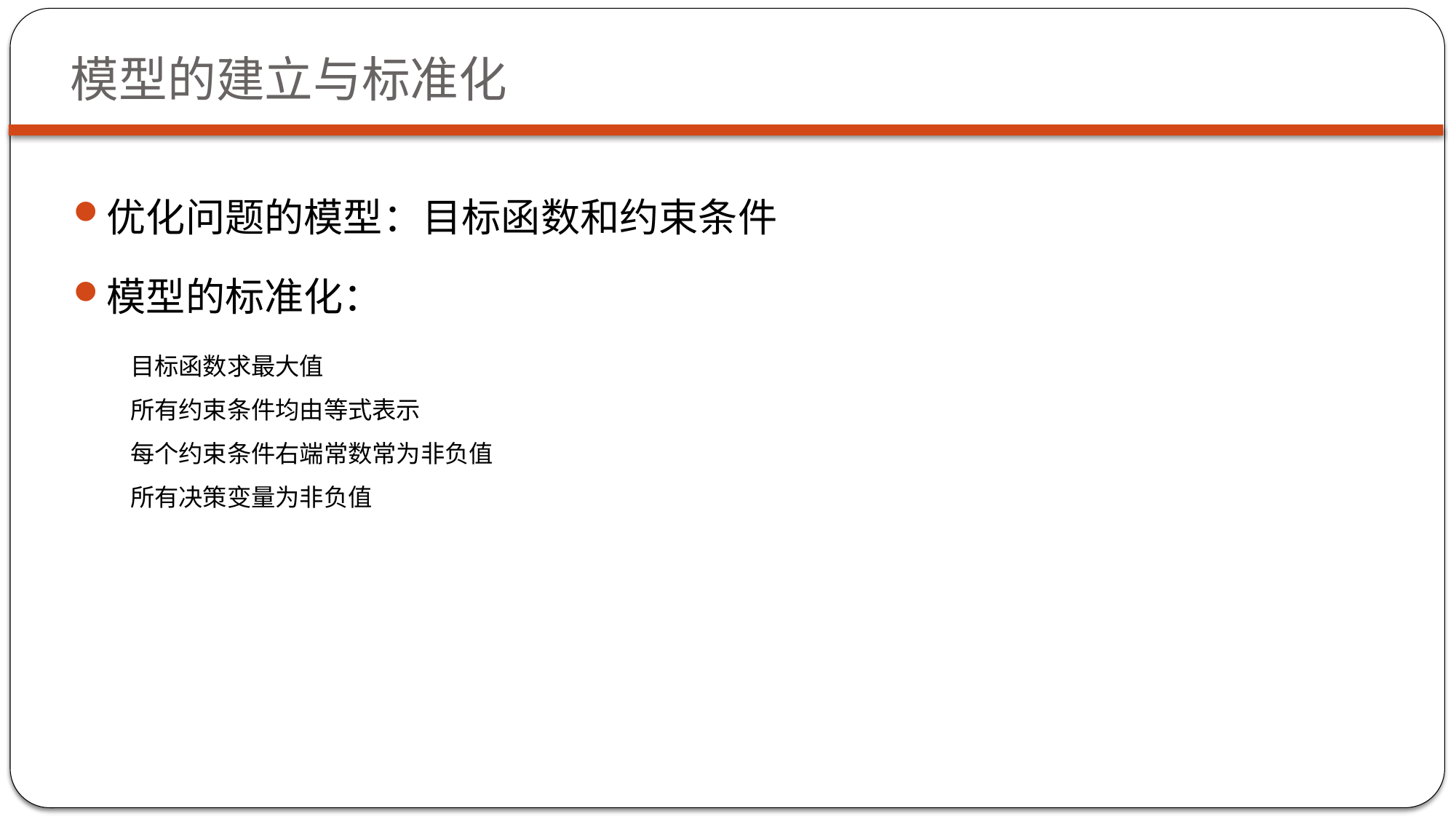

# 模型的建立与标准化
优化问题的模型：目标函数和约束条件
模型的标准化：
目标函数求最大值
所有约束条件均由等式表示
每个约束条件右端常数常为非负值
所有决策变量为非负值